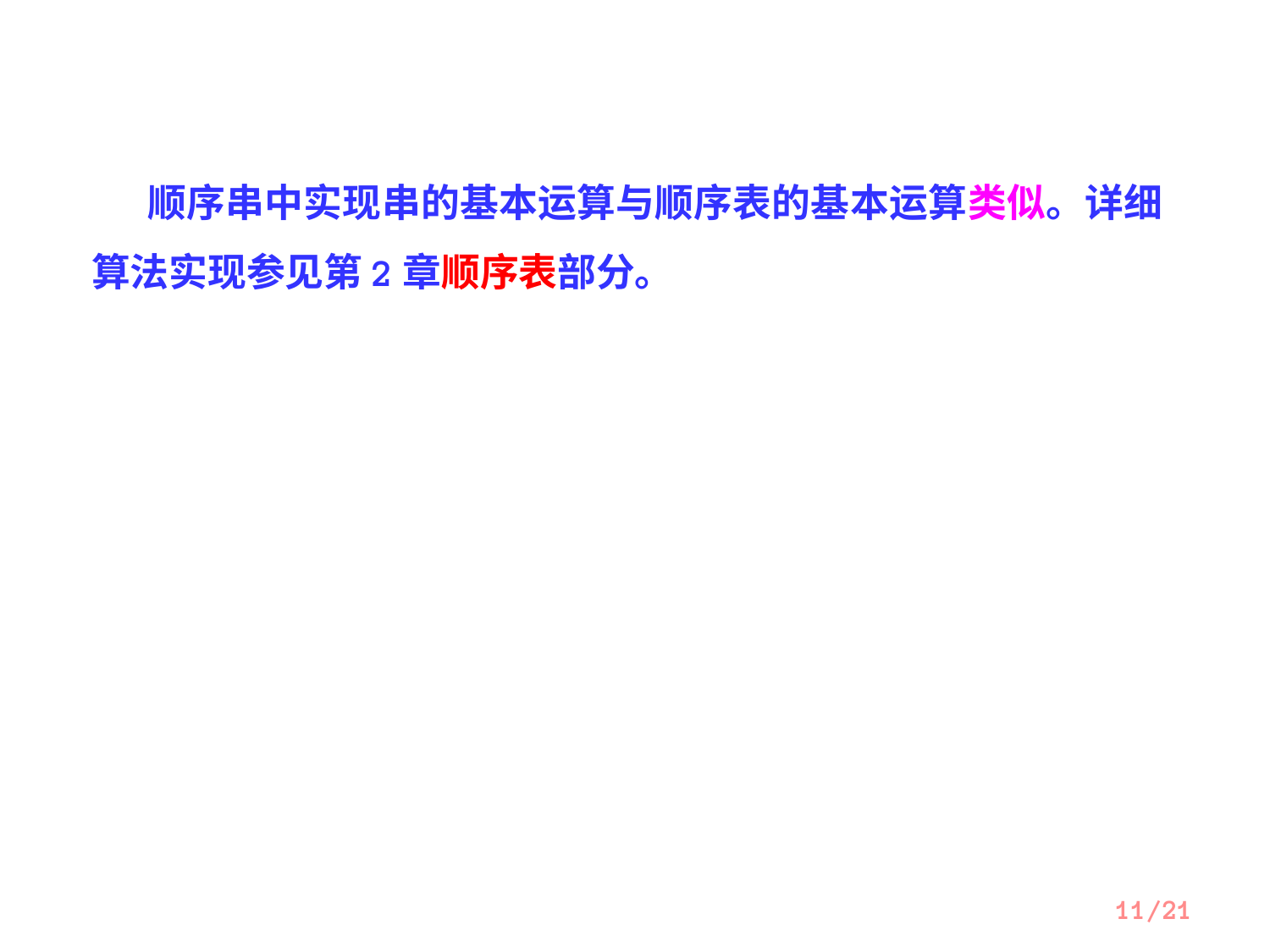

顺序串中实现串的基本运算与顺序表的基本运算类似。详细算法实现参见第2章顺序表部分。
11/21